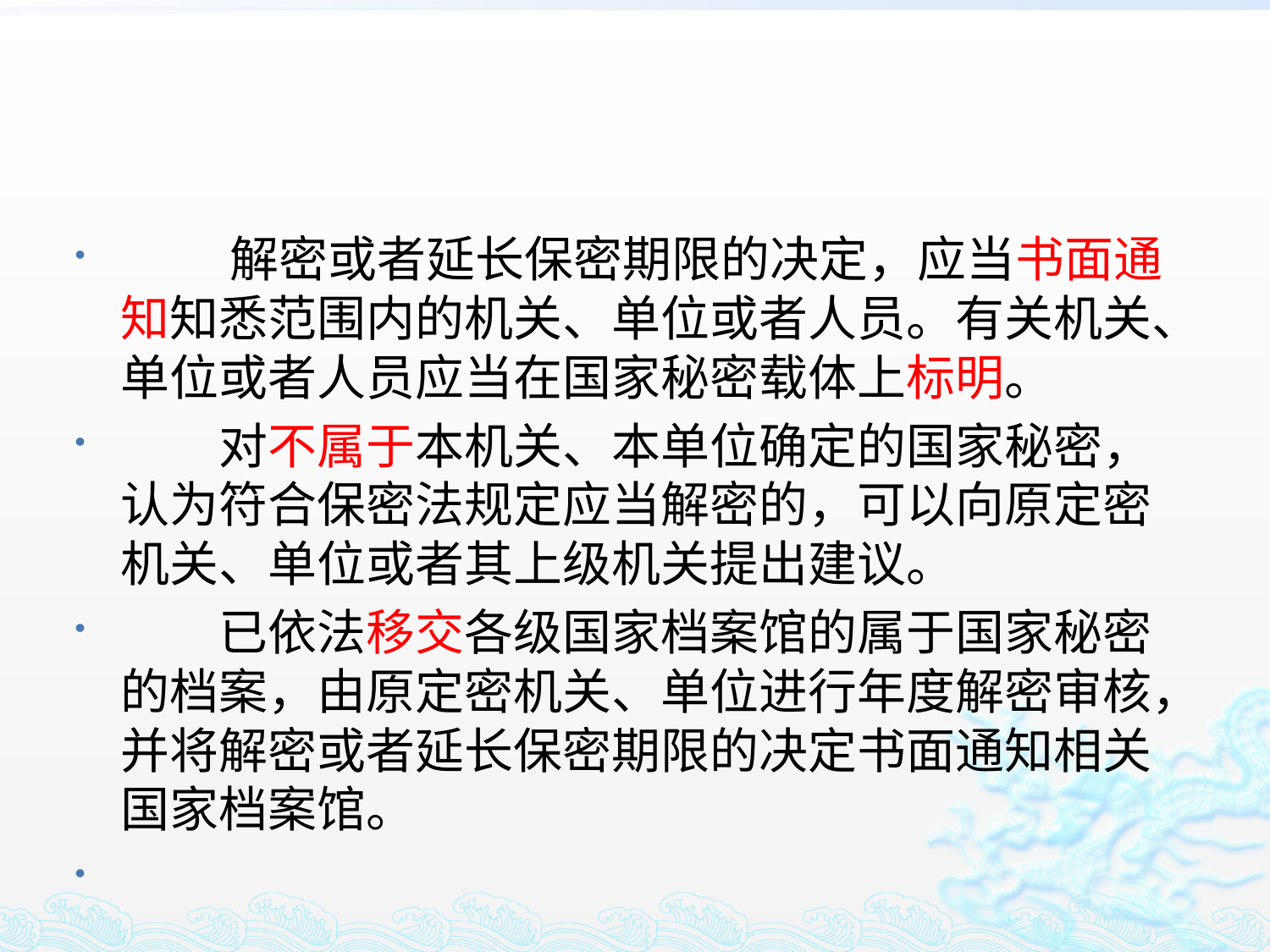

#
         解密或者延长保密期限的决定，应当书面通知知悉范围内的机关、单位或者人员。有关机关、单位或者人员应当在国家秘密载体上标明。
　　对不属于本机关、本单位确定的国家秘密，认为符合保密法规定应当解密的，可以向原定密机关、单位或者其上级机关提出建议。
　　已依法移交各级国家档案馆的属于国家秘密的档案，由原定密机关、单位进行年度解密审核，并将解密或者延长保密期限的决定书面通知相关国家档案馆。